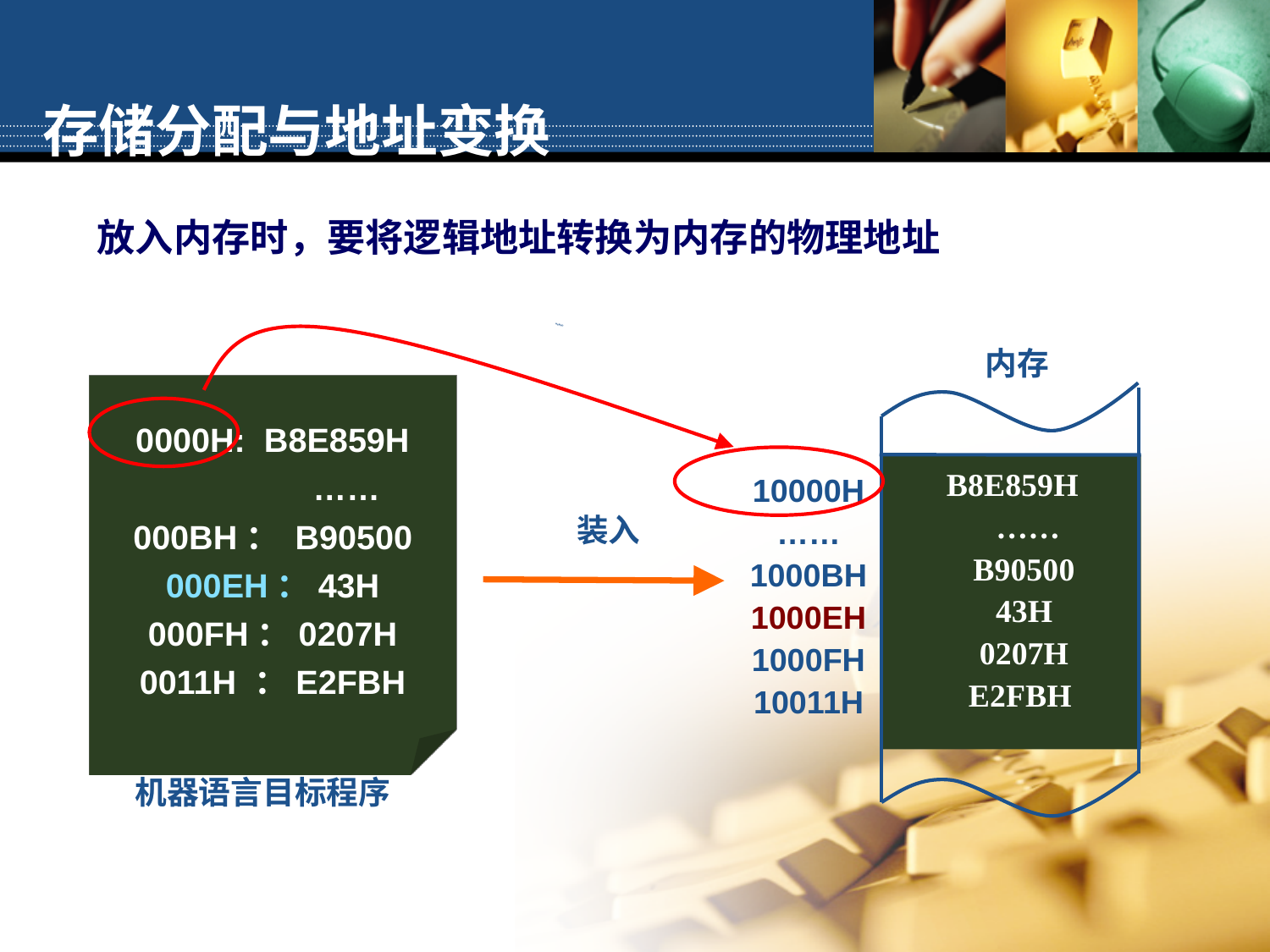

# 存储分配与地址变换
放入内存时，要将逻辑地址转换为内存的物理地址

地址重定位
内存

  B8E859H
    ……
   B90500
   43H
   0207H
   E2FBH
10000H
……
1000BH
1000EH
1000FH
10011H

 0000H:  B8E859H
                ……
000BH： B90500
000EH：43H
000FH：0207H
0011H ：E2FBH
机器语言目标程序

装入
50